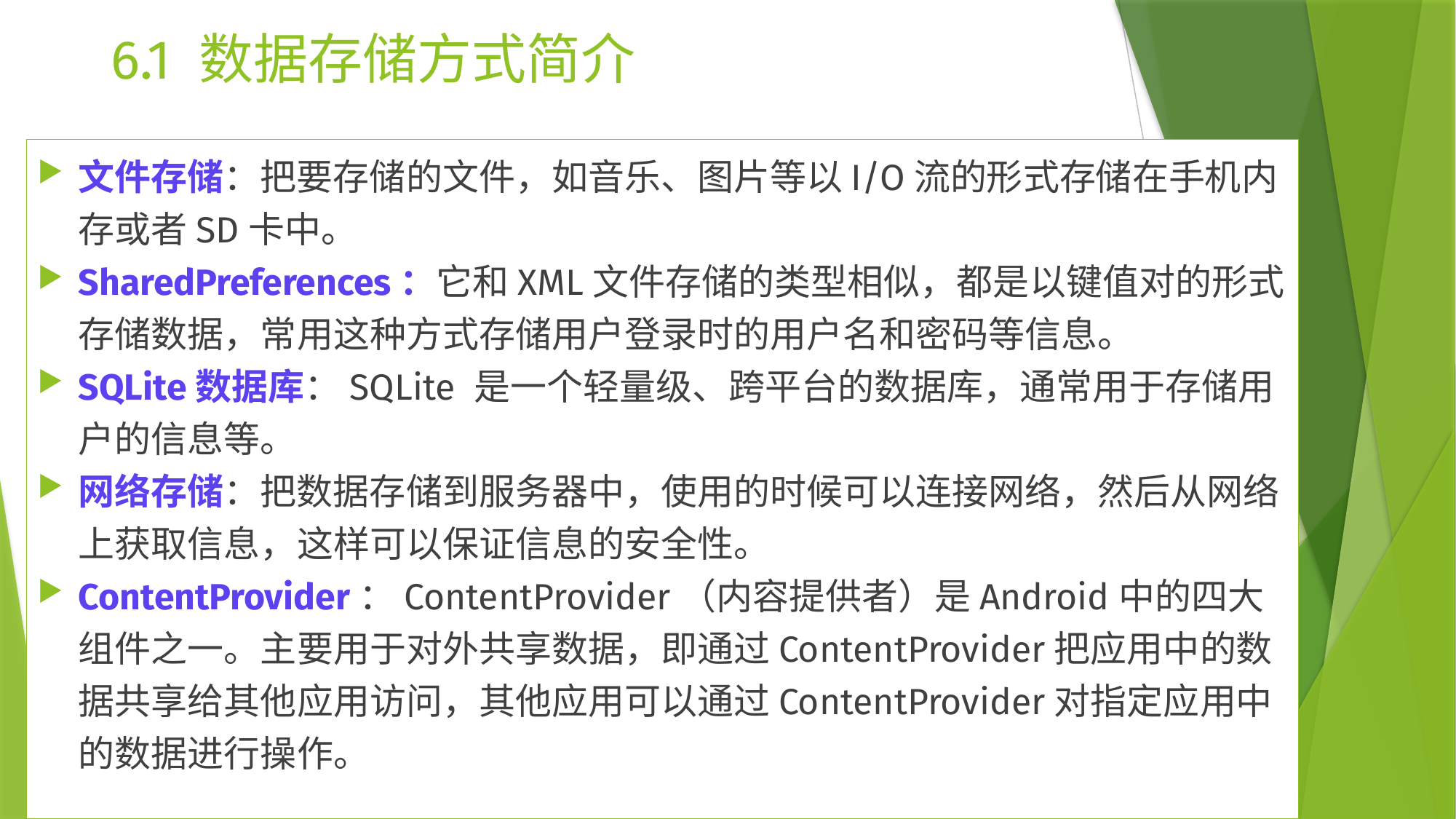

# 6.1 数据存储方式简介
文件存储：把要存储的文件，如音乐、图片等以I/O流的形式存储在手机内存或者SD卡中。
SharedPreferences：它和XML文件存储的类型相似，都是以键值对的形式存储数据，常用这种方式存储用户登录时的用户名和密码等信息。
SQLite数据库：SQLite 是一个轻量级、跨平台的数据库，通常用于存储用户的信息等。
网络存储：把数据存储到服务器中，使用的时候可以连接网络，然后从网络上获取信息，这样可以保证信息的安全性。
ContentProvider：ContentProvider（内容提供者）是Android中的四大组件之一。主要用于对外共享数据，即通过ContentProvider把应用中的数据共享给其他应用访问，其他应用可以通过ContentProvider对指定应用中的数据进行操作。